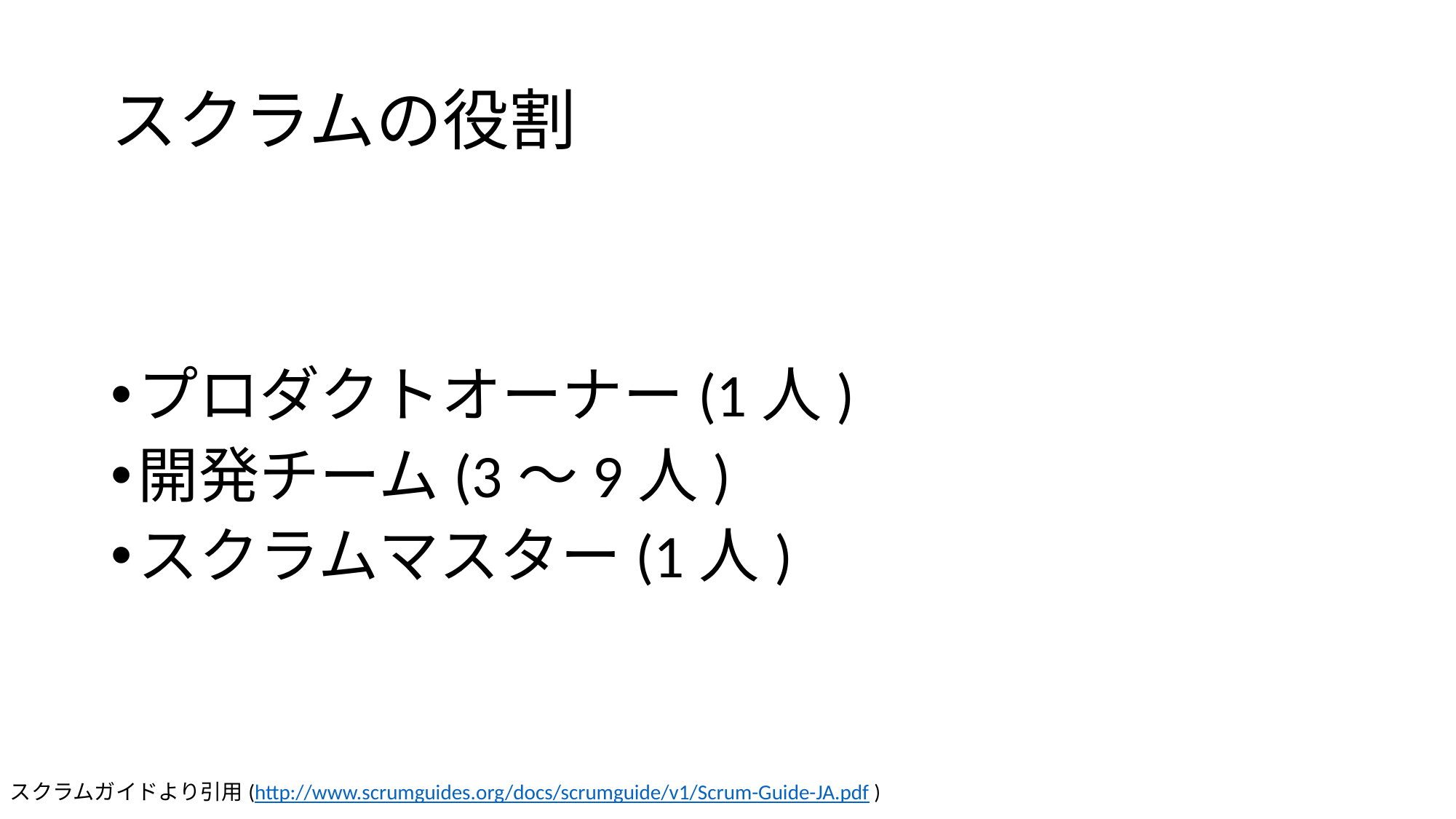

# スクラムの役割
プロダクトオーナー(1人)
開発チーム(3～9人)
スクラムマスター(1人)
スクラムガイドより引用(http://www.scrumguides.org/docs/scrumguide/v1/Scrum-Guide-JA.pdf )